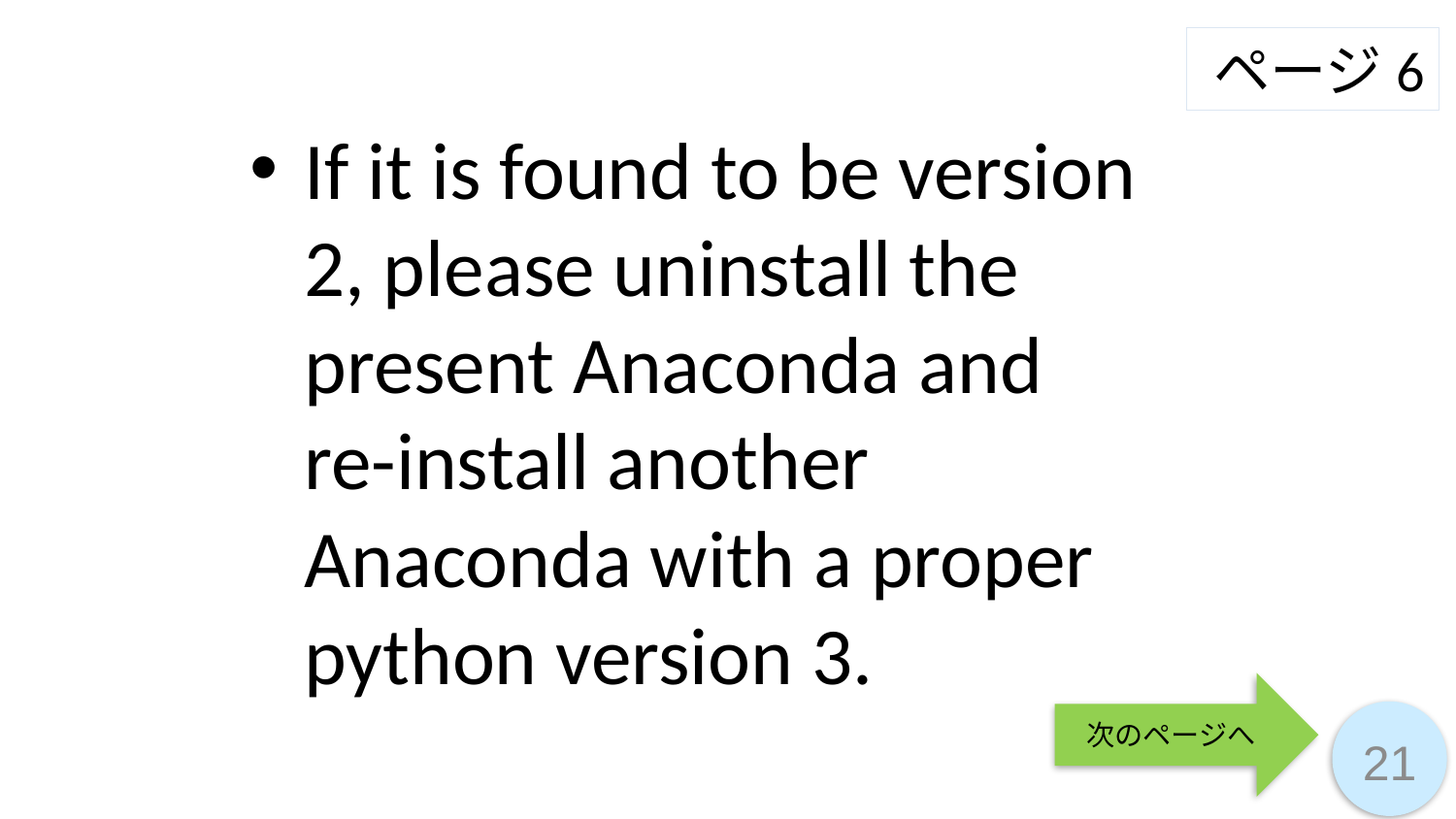

ページ6
If it is found to be version 2, please uninstall the present Anaconda and
re-install another Anaconda with a proper python version 3.
次のページへ
21